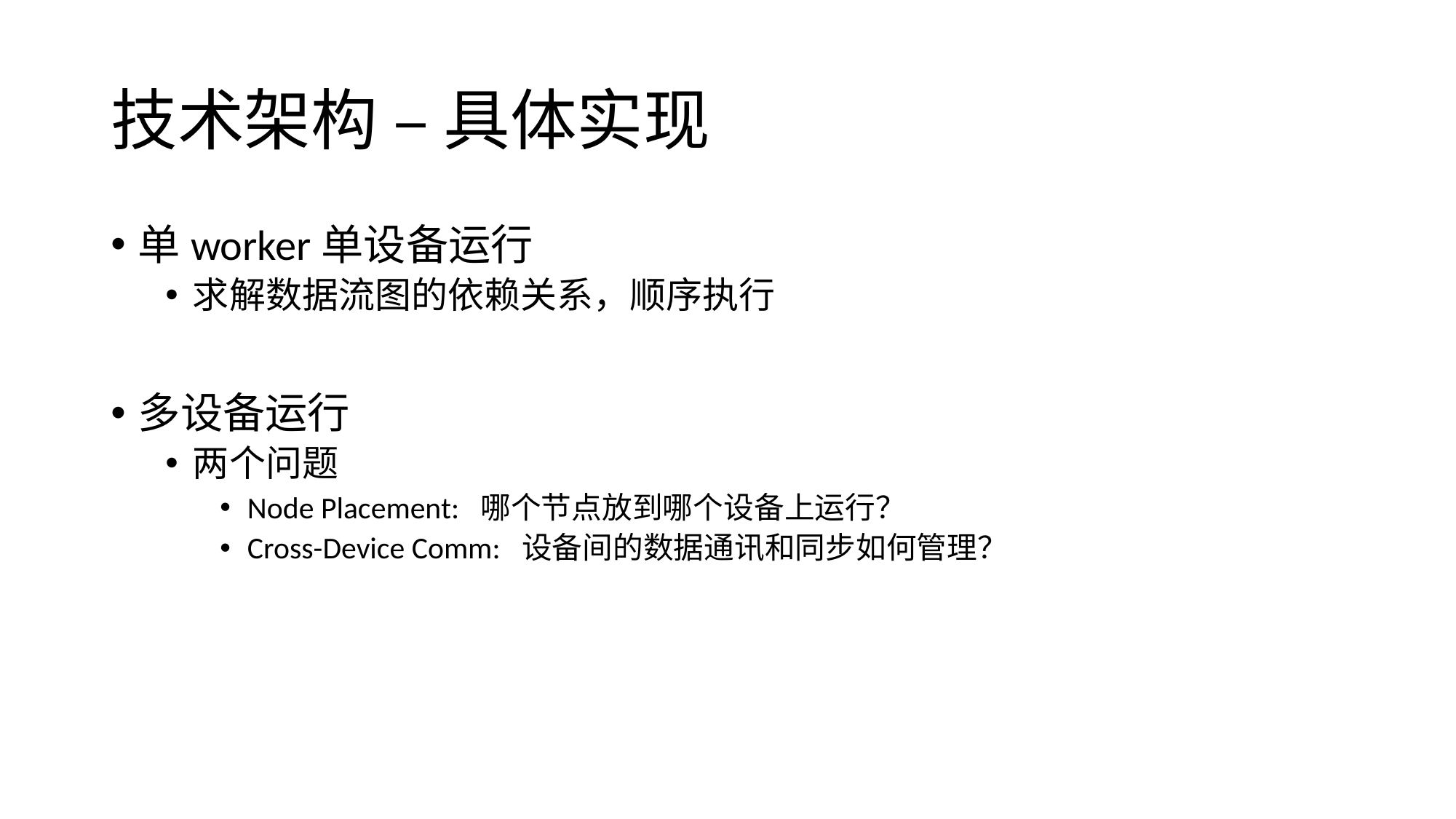

# 技术架构 – 具体实现
单worker单设备运行
求解数据流图的依赖关系，顺序执行

多设备运行
两个问题
Node Placement:  哪个节点放到哪个设备上运行？
Cross-Device Comm:  设备间的数据通讯和同步如何管理？